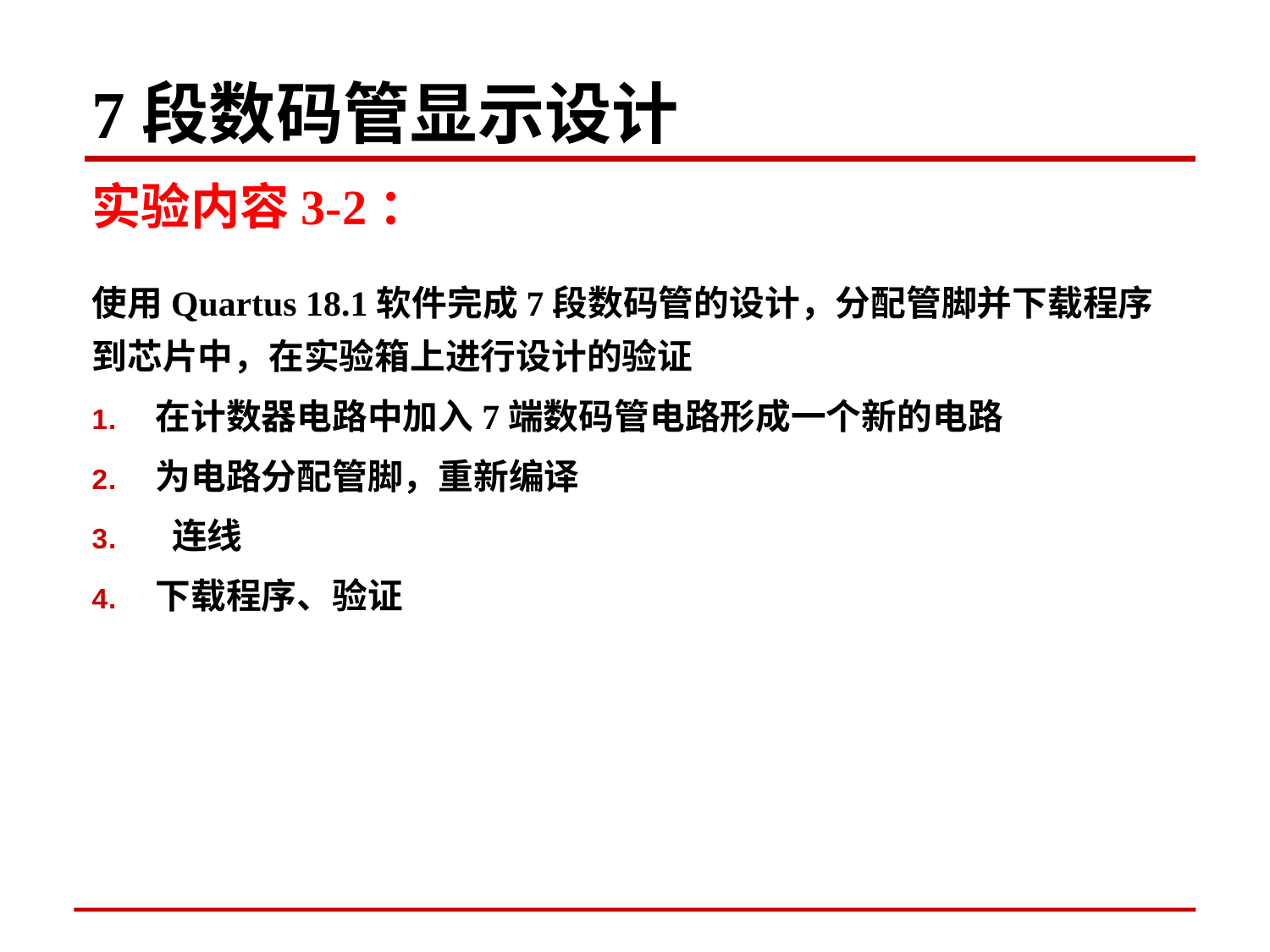

7段数码管显示设计
实验内容3-2：
使用Quartus 18.1软件完成7段数码管的设计，分配管脚并下载程序到芯片中，在实验箱上进行设计的验证
在计数器电路中加入7端数码管电路形成一个新的电路
为电路分配管脚，重新编译
 连线
下载程序、验证